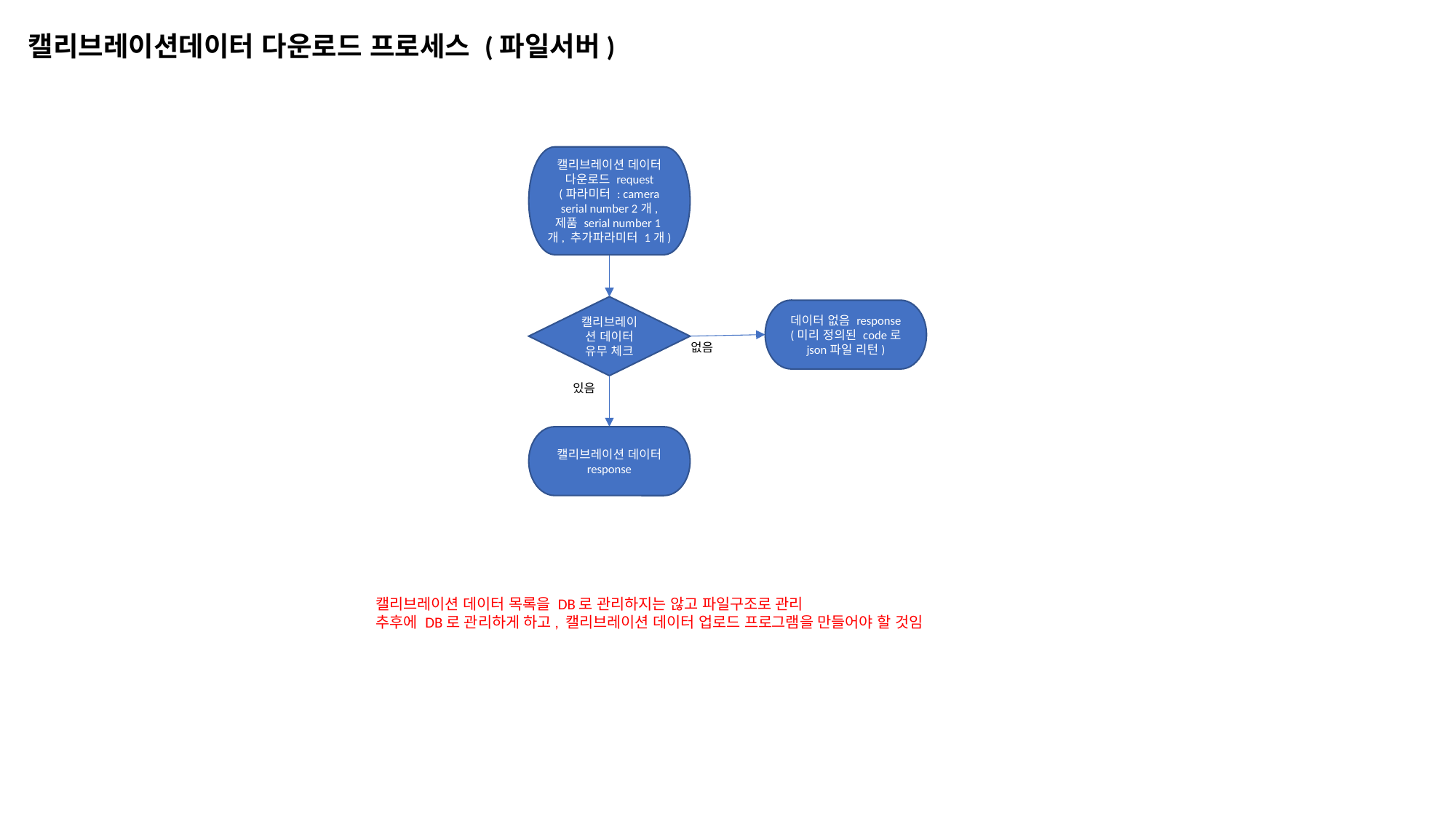

캘리브레이션데이터 다운로드 프로세스 (파일서버)
캘리브레이션 데이터 다운로드 request
(파라미터 : camera serial number 2개, 제품 serial number 1개, 추가파라미터 1개)
캘리브레이션 데이터 유무 체크
데이터 없음 response
(미리 정의된 code로 json파일 리턴)
없음
있음
캘리브레이션 데이터 response
캘리브레이션 데이터 목록을 DB로 관리하지는 않고 파일구조로 관리
추후에 DB로 관리하게 하고, 캘리브레이션 데이터 업로드 프로그램을 만들어야 할 것임